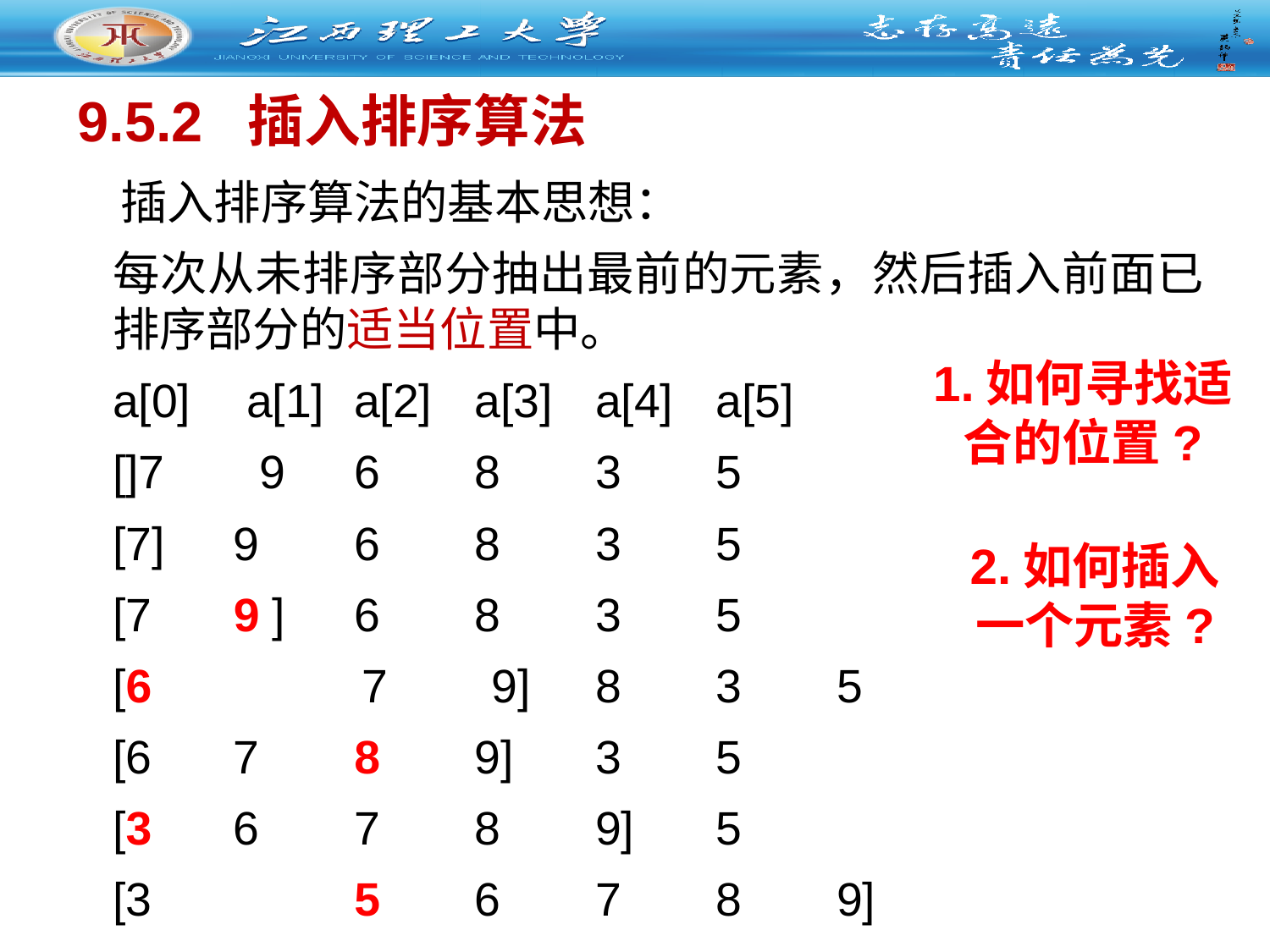

# 9.5.2  插入排序算法
    插入排序算法的基本思想：
每次从未排序部分抽出最前的元素，然后插入前面已排序部分的适当位置中。
a[0]	 a[1] 	a[2] 	a[3] 	a[4] 	a[5]
[]7 	  9 	6 	8 	3	5
﻿[7] 	9 	6 	8 	3	5
﻿[7 	9 ]  	6 	8 	3	5
﻿[6	          7        9] 	8 	3	5
﻿[6 	7	8	9] 	3	5
﻿[3		6 	7	8	9]	5
﻿[3	 	5 	6 	7	8	9]

1.如何寻找适合的位置?
2.如何插入一个元素?